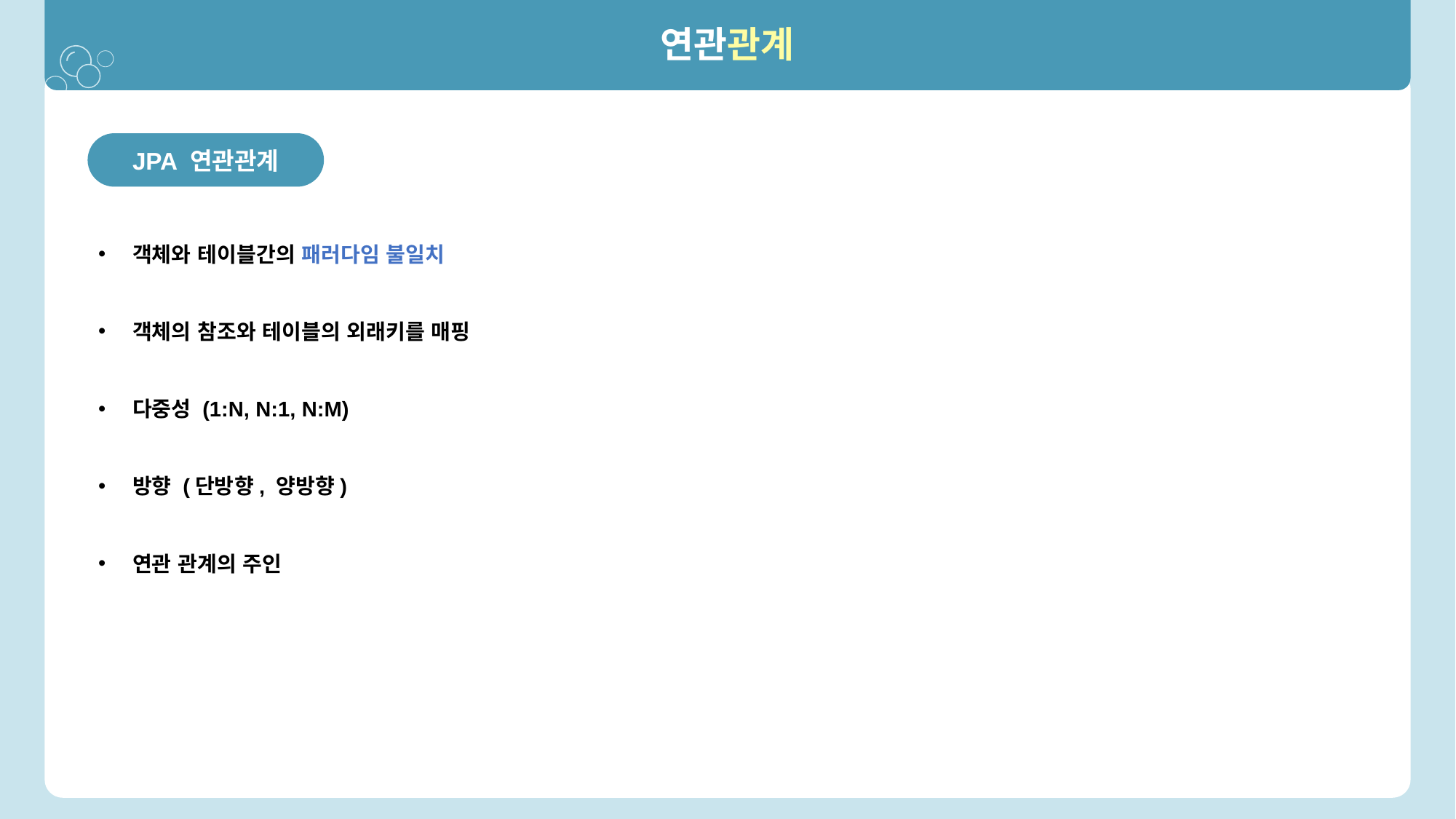

연관관계

JPA 연관관계
객체와 테이블간의 패러다임 불일치
객체의 참조와 테이블의 외래키를 매핑
다중성 (1:N, N:1, N:M)
방향 (단방향, 양방향)
연관 관계의 주인